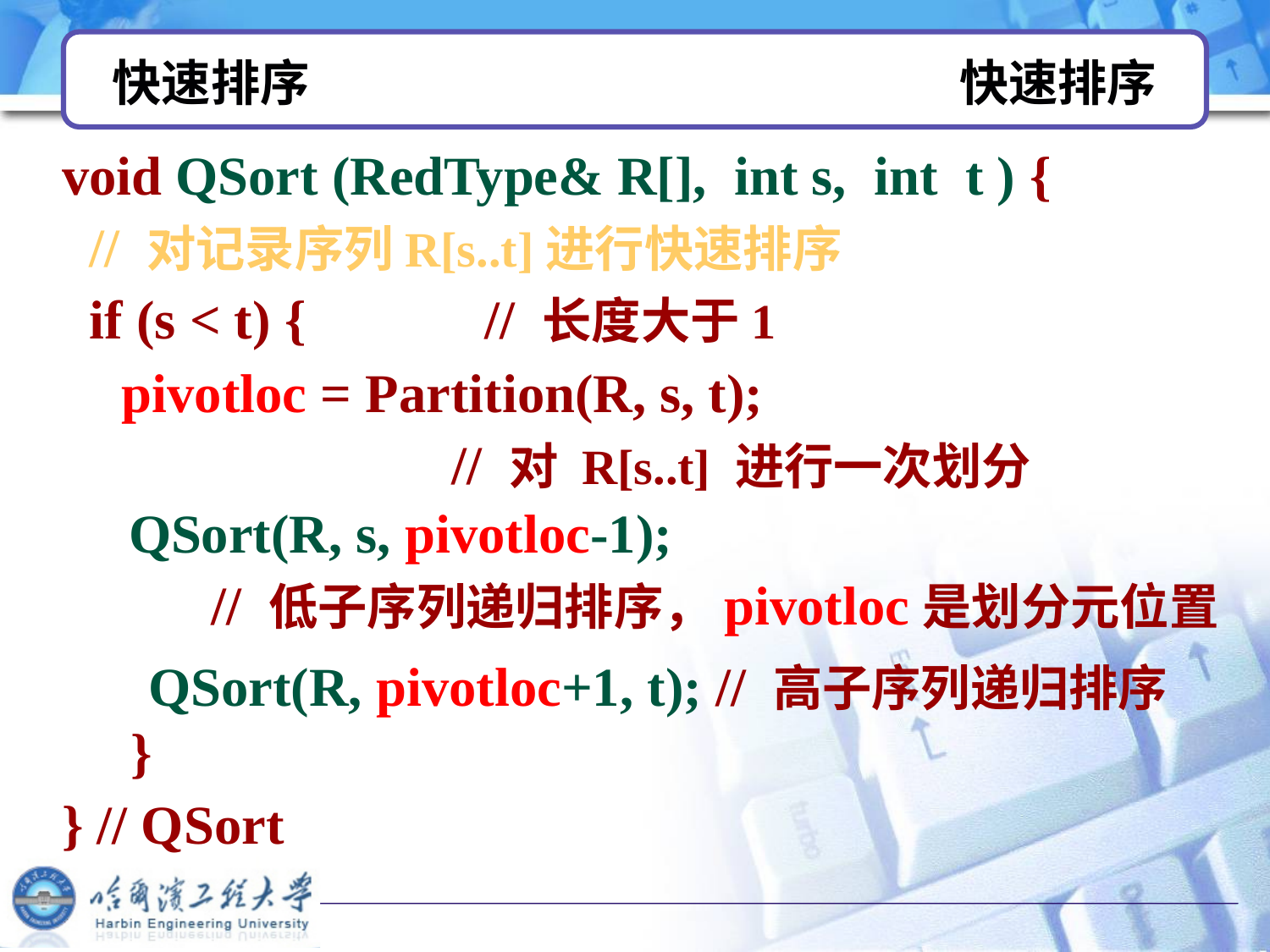

# 快速排序                                                          快速排序
void QSort (RedType& R[],  int s,  int  t ) {
  // 对记录序列R[s..t]进行快速排序
  if (s < t) {             // 长度大于1

     }
} // QSort
pivotloc = Partition(R, s, t);
                        // 对 R[s..t] 进行一次划分
QSort(R, s, pivotloc-1);
      // 低子序列递归排序，pivotloc是划分元位置
QSort(R, pivotloc+1, t); // 高子序列递归排序